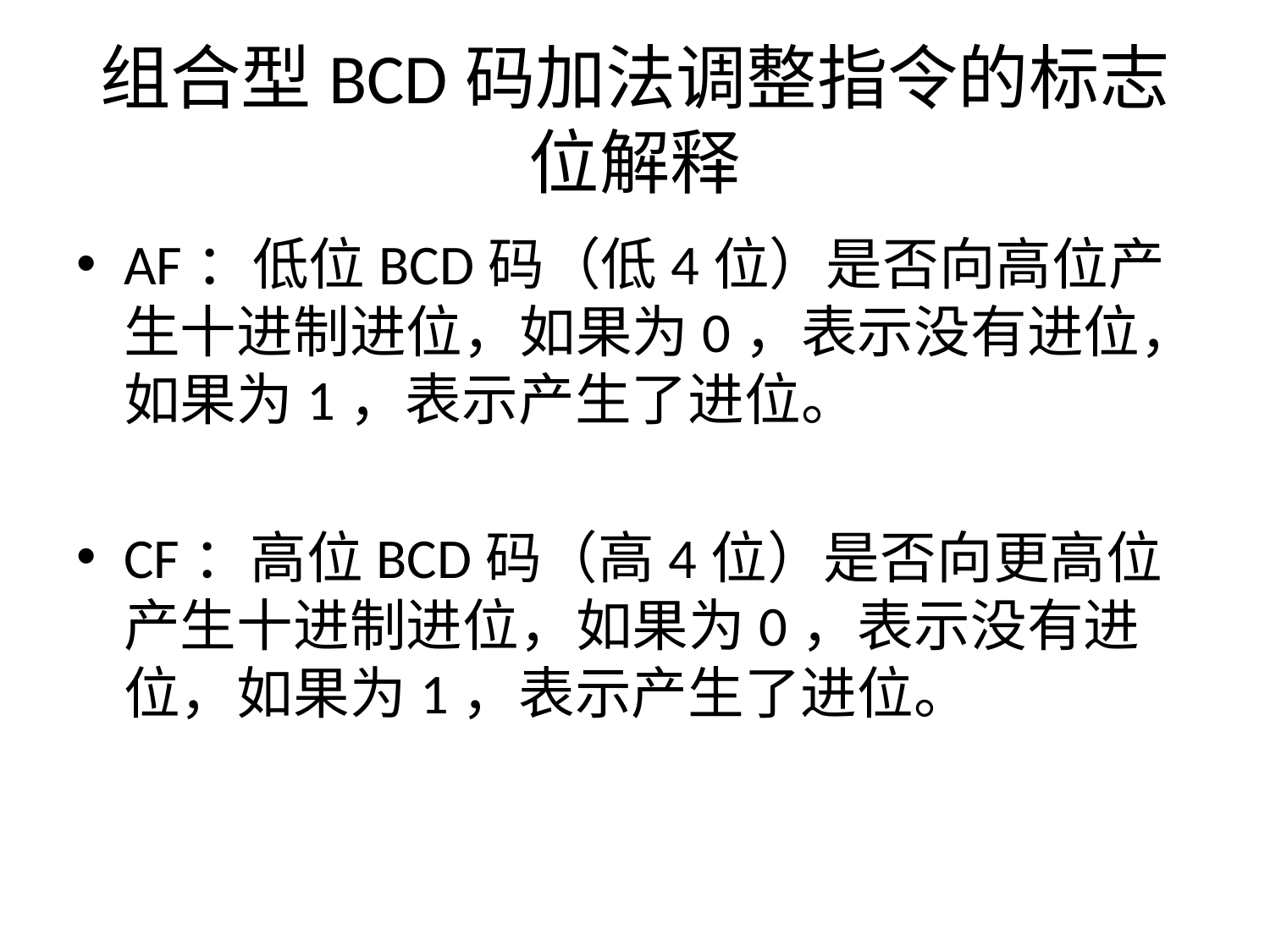

# 组合型BCD码加法调整指令的标志位解释
AF：低位BCD码（低4位）是否向高位产生十进制进位，如果为0，表示没有进位，如果为1，表示产生了进位。

CF：高位BCD码（高4位）是否向更高位产生十进制进位，如果为0，表示没有进位，如果为1，表示产生了进位。